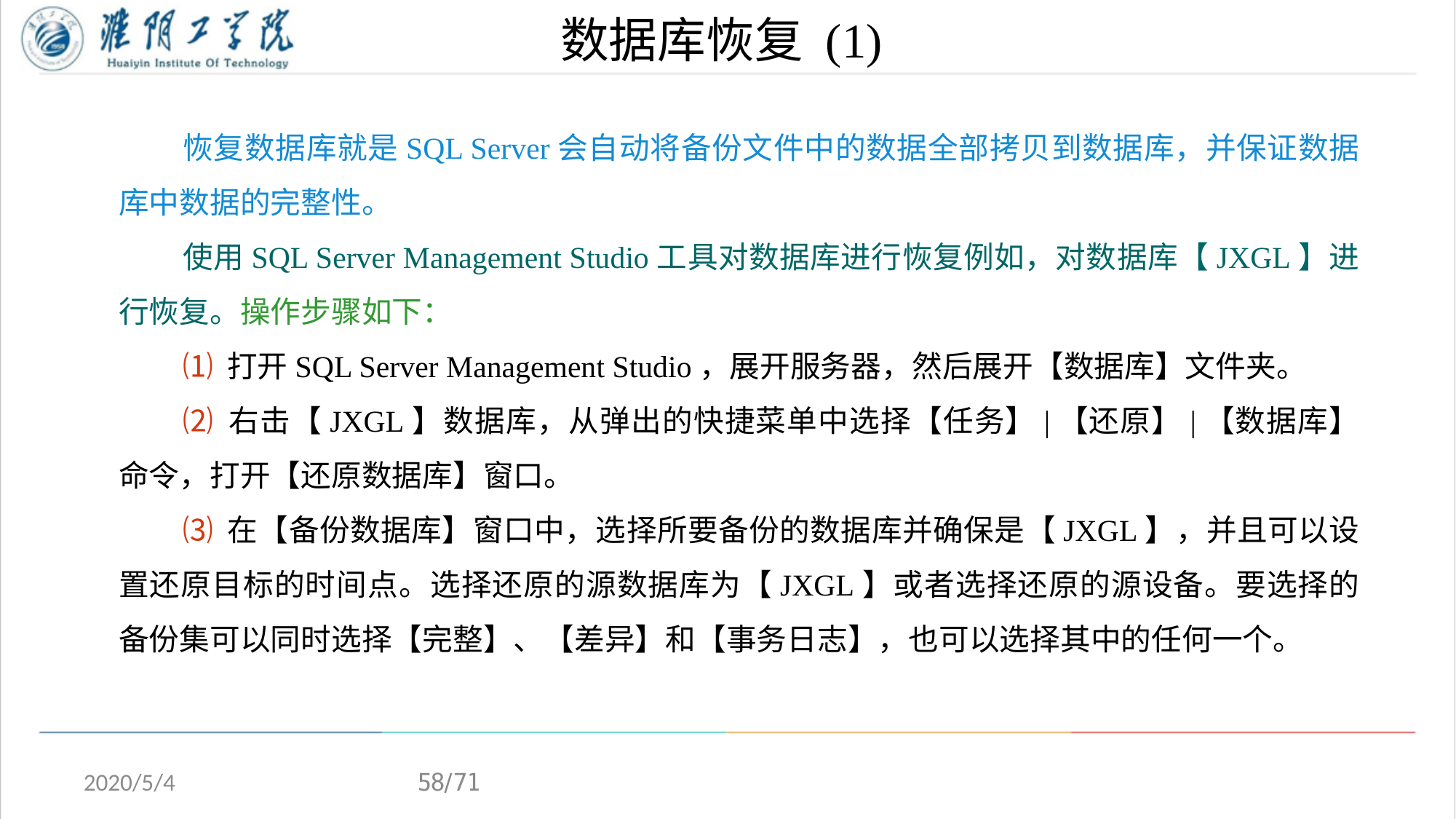

# 数据库恢复 (1)
恢复数据库就是SQL Server会自动将备份文件中的数据全部拷贝到数据库，并保证数据库中数据的完整性。
使用SQL Server Management Studio工具对数据库进行恢复例如，对数据库【JXGL】进行恢复。操作步骤如下：
⑴ 打开SQL Server Management Studio，展开服务器，然后展开【数据库】文件夹。
⑵ 右击【JXGL】数据库，从弹出的快捷菜单中选择【任务】|【还原】|【数据库】命令，打开【还原数据库】窗口。
⑶ 在【备份数据库】窗口中，选择所要备份的数据库并确保是【JXGL】，并且可以设置还原目标的时间点。选择还原的源数据库为【JXGL】或者选择还原的源设备。要选择的备份集可以同时选择【完整】、【差异】和【事务日志】，也可以选择其中的任何一个。
58/71
2020/5/4